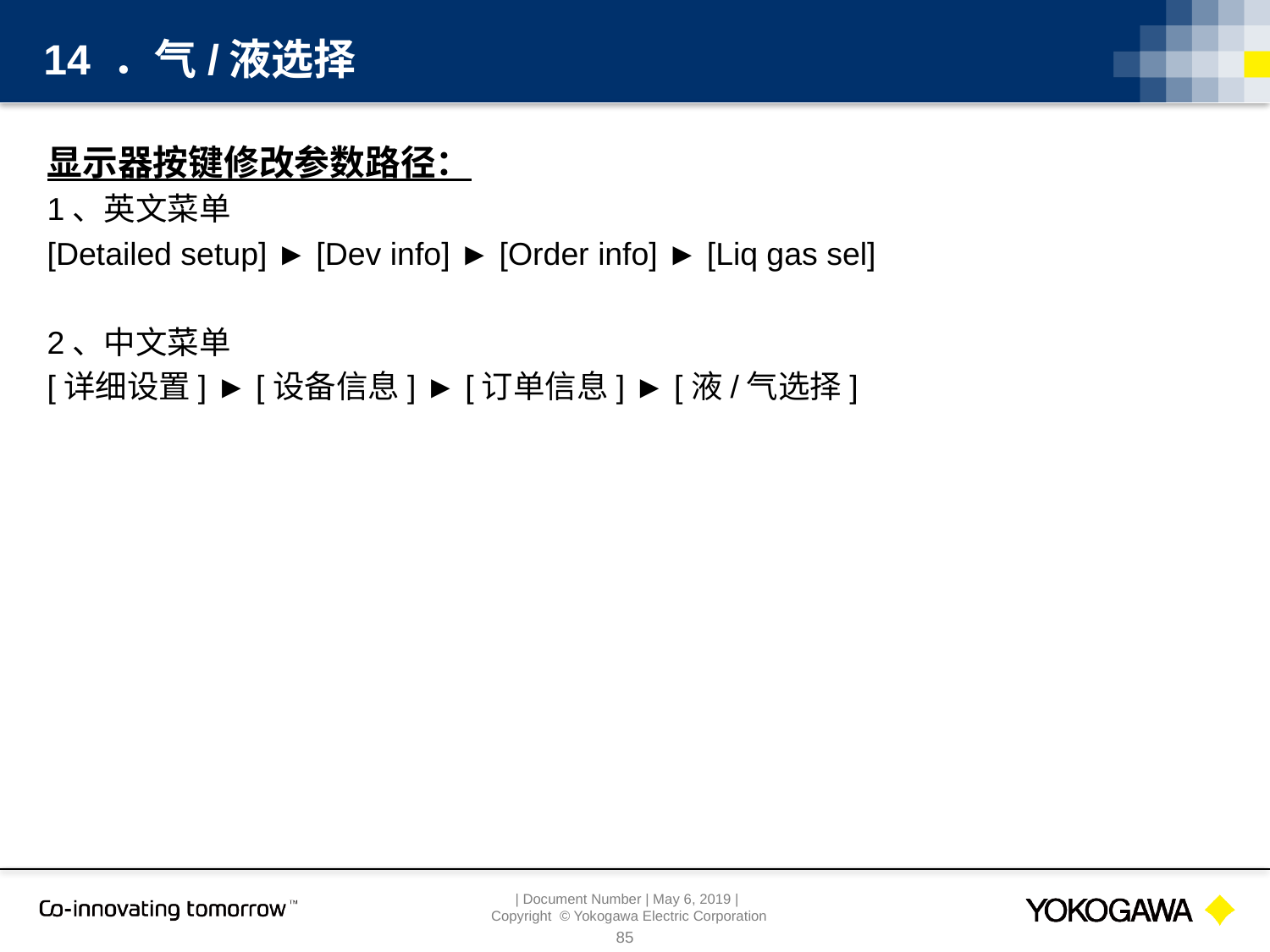

14 ．气/液选择

显示器按键修改参数路径：
1、英文菜单
[Detailed setup] ► [Dev info] ► [Order info] ► [Liq gas sel]

2、中文菜单
[详细设置] ► [设备信息] ► [订单信息] ► [液/气选择]